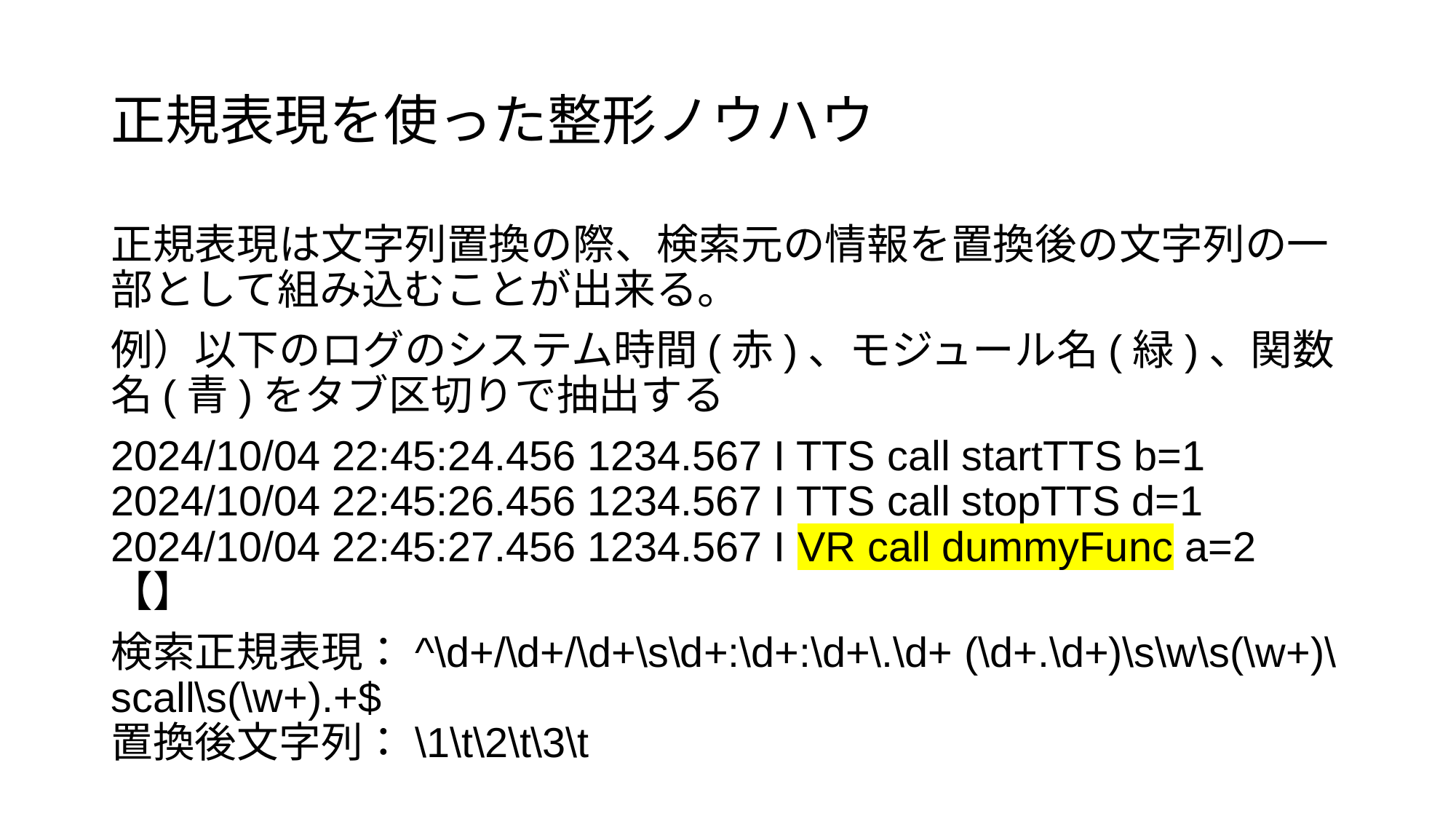

# 正規表現を使った整形ノウハウ
正規表現は文字列置換の際、検索元の情報を置換後の文字列の一部として組み込むことが出来る。
例）以下のログのシステム時間(赤)、モジュール名(緑)、関数名(青)をタブ区切りで抽出する
2024/10/04 22:45:24.456 1234.567 I TTS call startTTS b=1
2024/10/04 22:45:26.456 1234.567 I TTS call stopTTS d=1
2024/10/04 22:45:27.456 1234.567 I VR call dummyFunc a=2
【】
検索正規表現：^\d+/\d+/\d+\s\d+:\d+:\d+\.\d+ (\d+.\d+)\s\w\s(\w+)\scall\s(\w+).+$
置換後文字列：\1\t\2\t\3\t